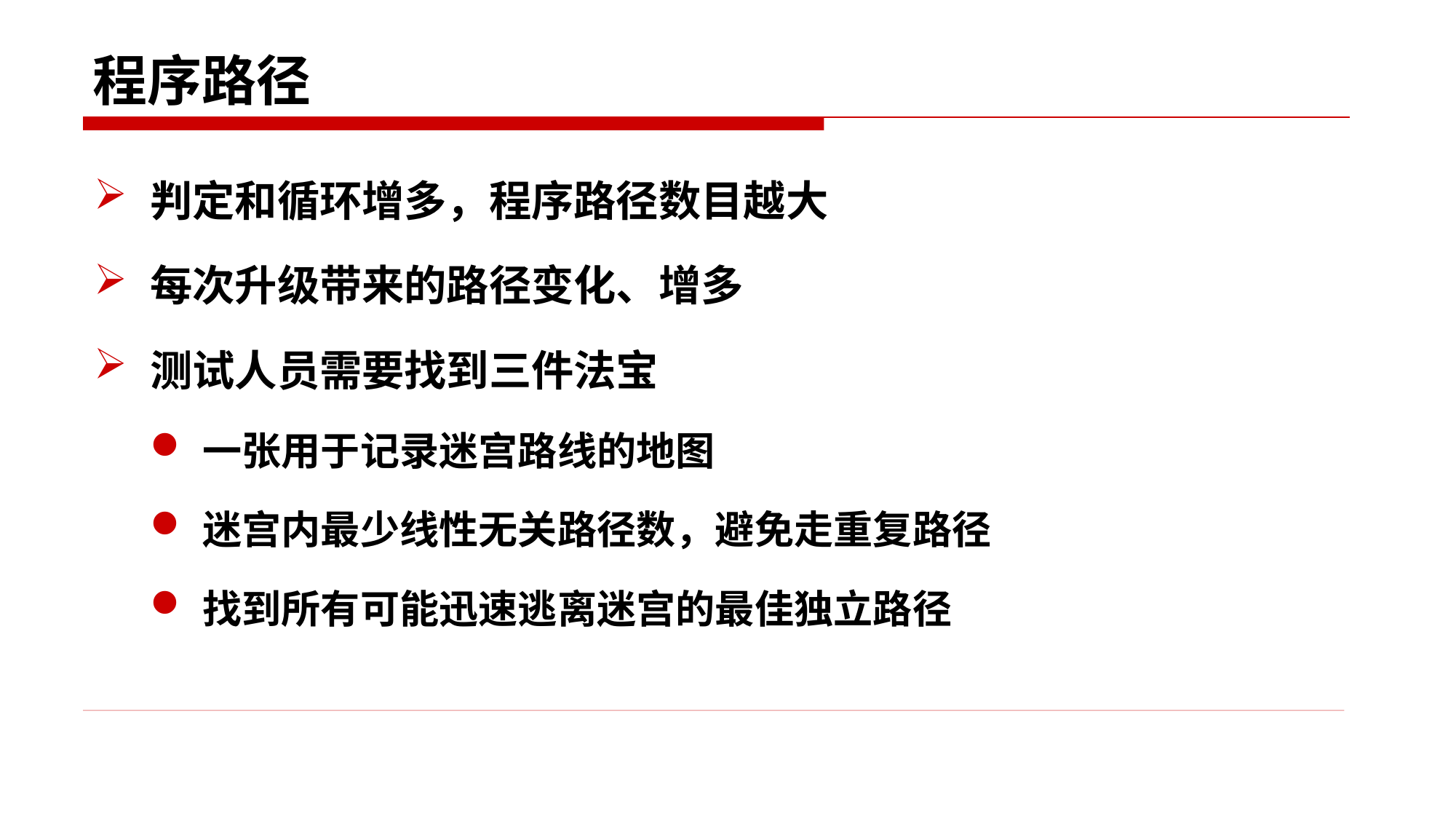

# 程序路径
判定和循环增多，程序路径数目越大
每次升级带来的路径变化、增多
测试人员需要找到三件法宝
一张用于记录迷宫路线的地图
迷宫内最少线性无关路径数，避免走重复路径
找到所有可能迅速逃离迷宫的最佳独立路径